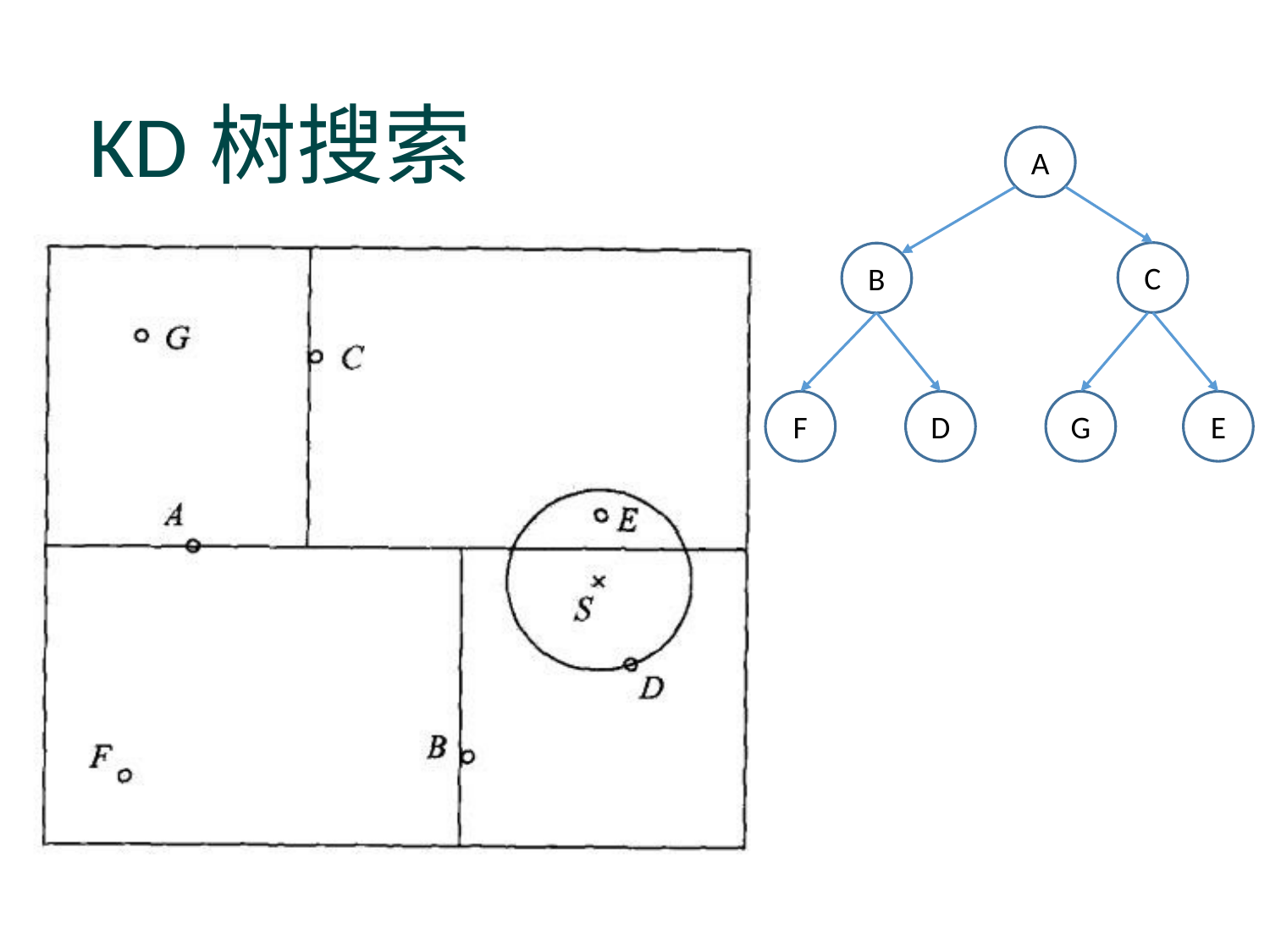

# KD树搜索
A

C
B
F
D
G
E